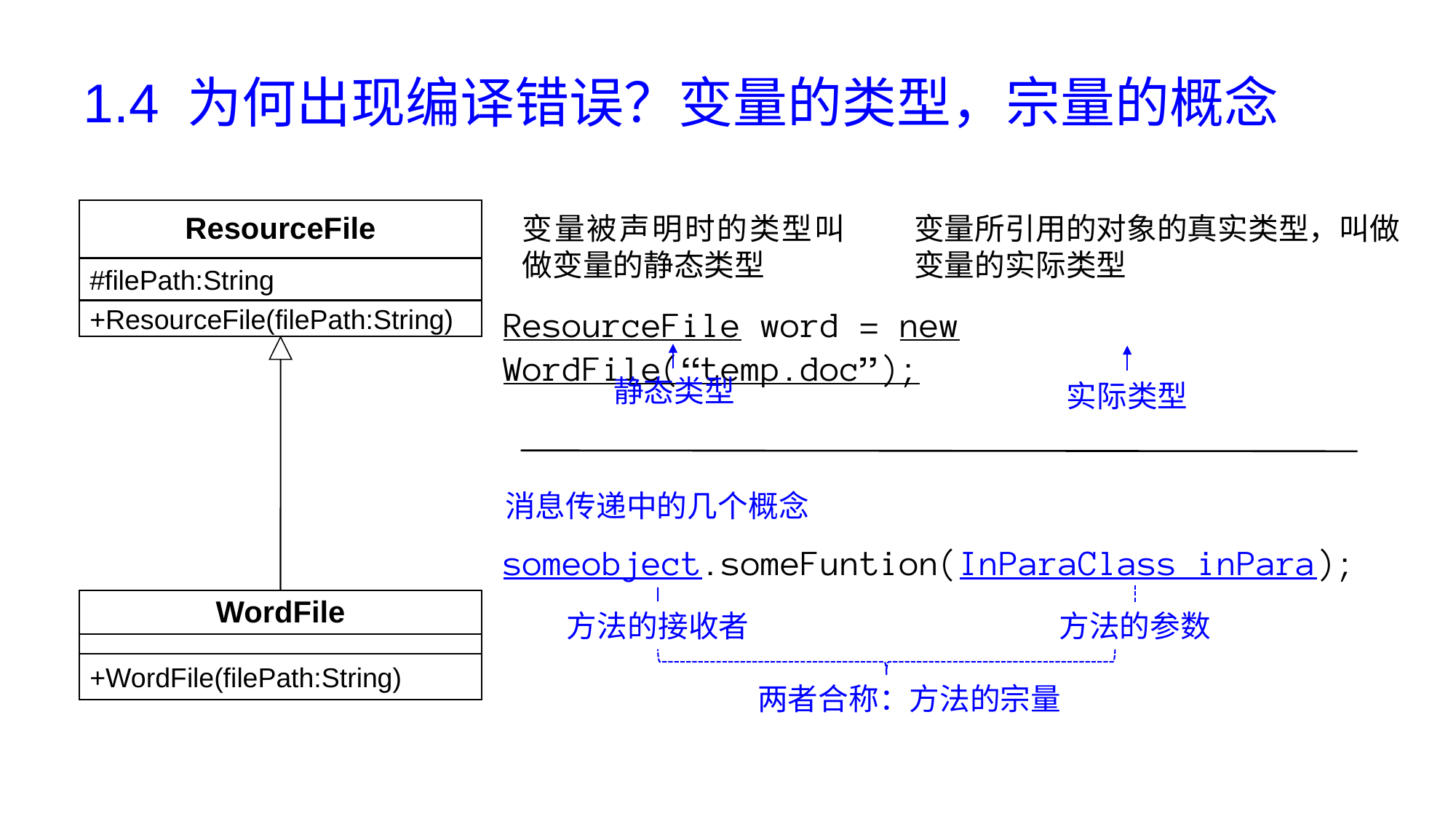

# 1.4 为何出现编译错误？变量的类型，宗量的概念
ResourceFile
#filePath:String
+ResourceFile(filePath:String)
变量所引用的对象的真实类型，叫做变量的实际类型
变量被声明时的类型叫做变量的静态类型
ResourceFile word = new WordFile(“temp.doc”);

静态类型
实际类型

消息传递中的几个概念
someobject.someFuntion(InParaClass inPara);
WordFile

+WordFile(filePath:String)
方法的接收者
方法的参数
两者合称：方法的宗量
16